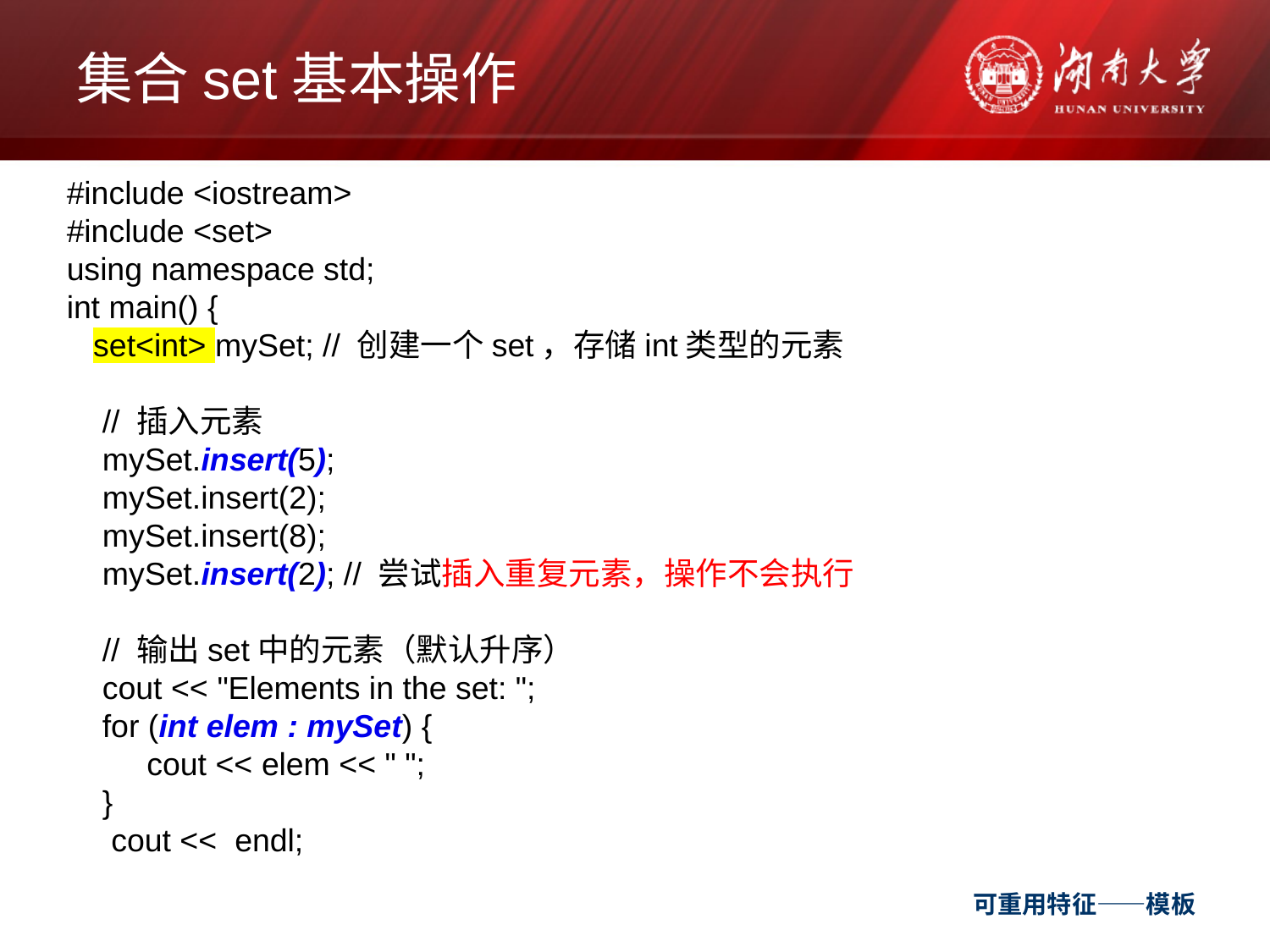

# 集合set基本操作
#include <iostream>
#include <set>
using namespace std;
int main() {
   set<int> mySet; // 创建一个set，存储int类型的元素

    // 插入元素
    mySet.insert(5);
    mySet.insert(2);
    mySet.insert(8);
    mySet.insert(2); // 尝试插入重复元素，操作不会执行

    // 输出set中的元素（默认升序）
    cout << "Elements in the set: ";
    for (int elem : mySet) {
         cout << elem << " ";
    }
     cout <<  endl;